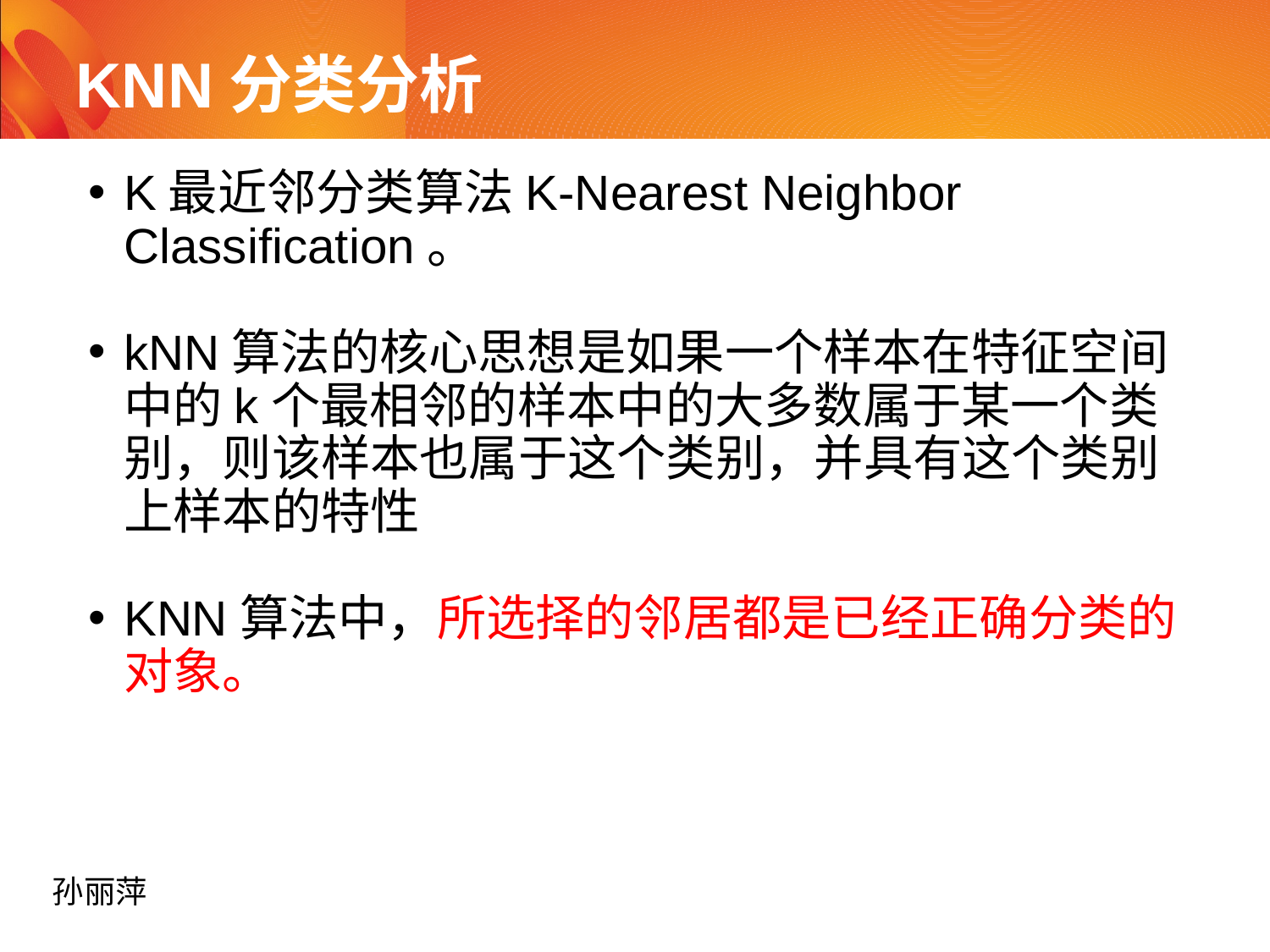

# KNN分类分析
K最近邻分类算法K-Nearest Neighbor Classification。

kNN算法的核心思想是如果一个样本在特征空间中的k个最相邻的样本中的大多数属于某一个类别，则该样本也属于这个类别，并具有这个类别上样本的特性

KNN算法中，所选择的邻居都是已经正确分类的对象。

12